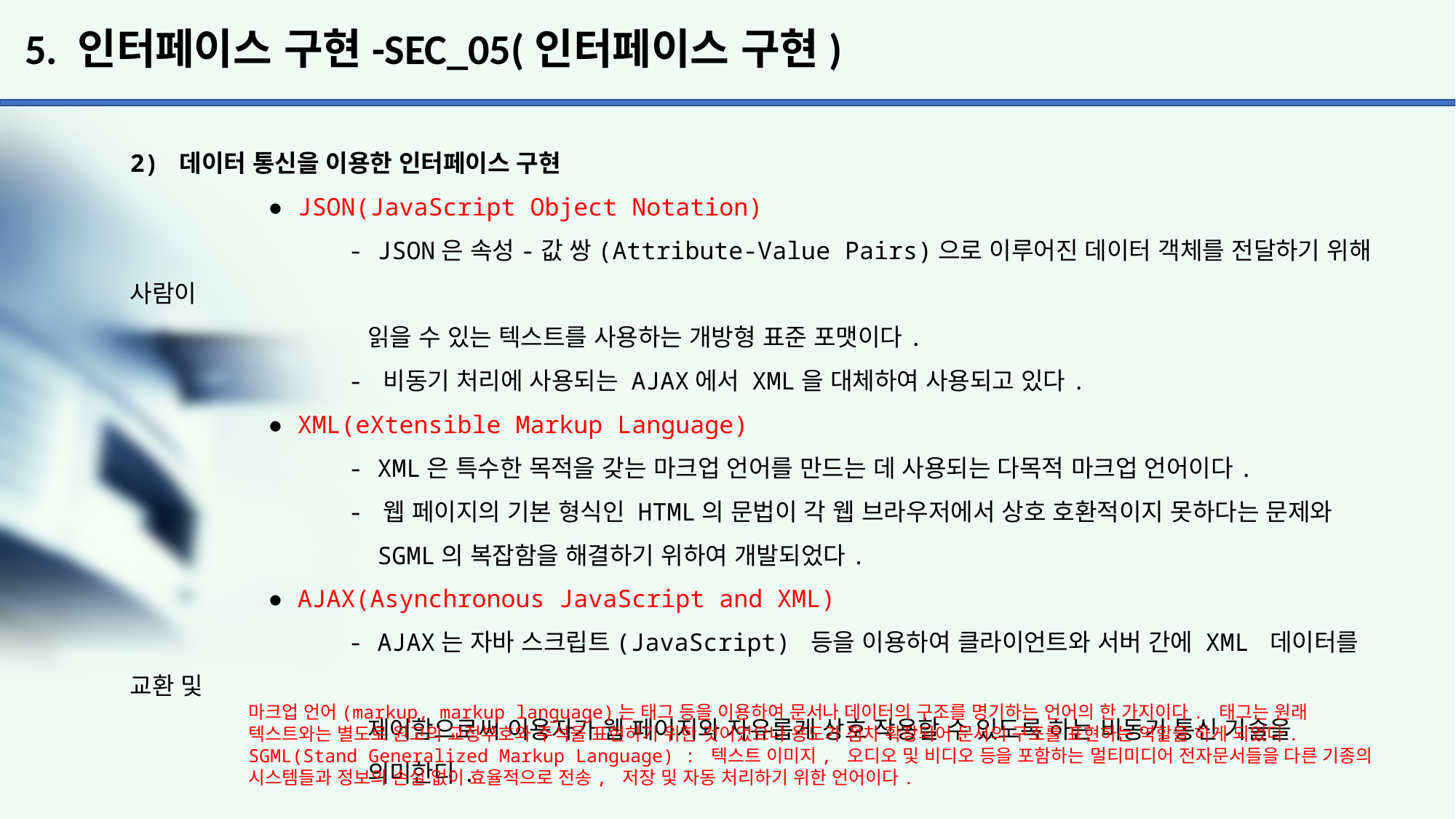

# 5. 인터페이스 구현-SEC_05(인터페이스 구현)
2) 데이터 통신을 이용한 인터페이스 구현
	  ● JSON(JavaScript Object Notation)
		- JSON은 속성-값 쌍(Attribute-Value Pairs)으로 이루어진 데이터 객체를 전달하기 위해 사람이
		  읽을 수 있는 텍스트를 사용하는 개방형 표준 포맷이다.
		- 비동기 처리에 사용되는 AJAX에서 XML을 대체하여 사용되고 있다.
	  ● XML(eXtensible Markup Language)
		- XML은 특수한 목적을 갖는 마크업 언어를 만드는 데 사용되는 다목적 마크업 언어이다.
		- 웹 페이지의 기본 형식인 HTML의 문법이 각 웹 브라우저에서 상호 호환적이지 못하다는 문제와
		  SGML의 복잡함을 해결하기 위하여 개발되었다.
	  ● AJAX(Asynchronous JavaScript and XML)
		- AJAX는 자바 스크립트(JavaScript) 등을 이용하여 클라이언트와 서버 간에 XML 데이터를 교환 및
		  제어함으로써 이용자가 웹 페이지와 자유롭게 상호 작용할 수 있도록 하는 비동기 통신 기술을
		  의미한다.
마크업 언어(markup, markup language)는 태그 등을 이용하여 문서나 데이터의 구조를 명기하는 언어의 한 가지이다. 태그는 원래 텍스트와는 별도로 원고의 교정부호와 주석을 표현하기 위한 것이었으나 용도가 점차 확장되어 문서의 구조를 표현하는 역할을 하게 되었다.
SGML(Stand Generalized Markup Language) : 텍스트 이미지, 오디오 및 비디오 등을 포함하는 멀티미디어 전자문서들을 다른 기종의 시스템들과 정보의 손실 없이 효율적으로 전송, 저장 및 자동 처리하기 위한 언어이다.